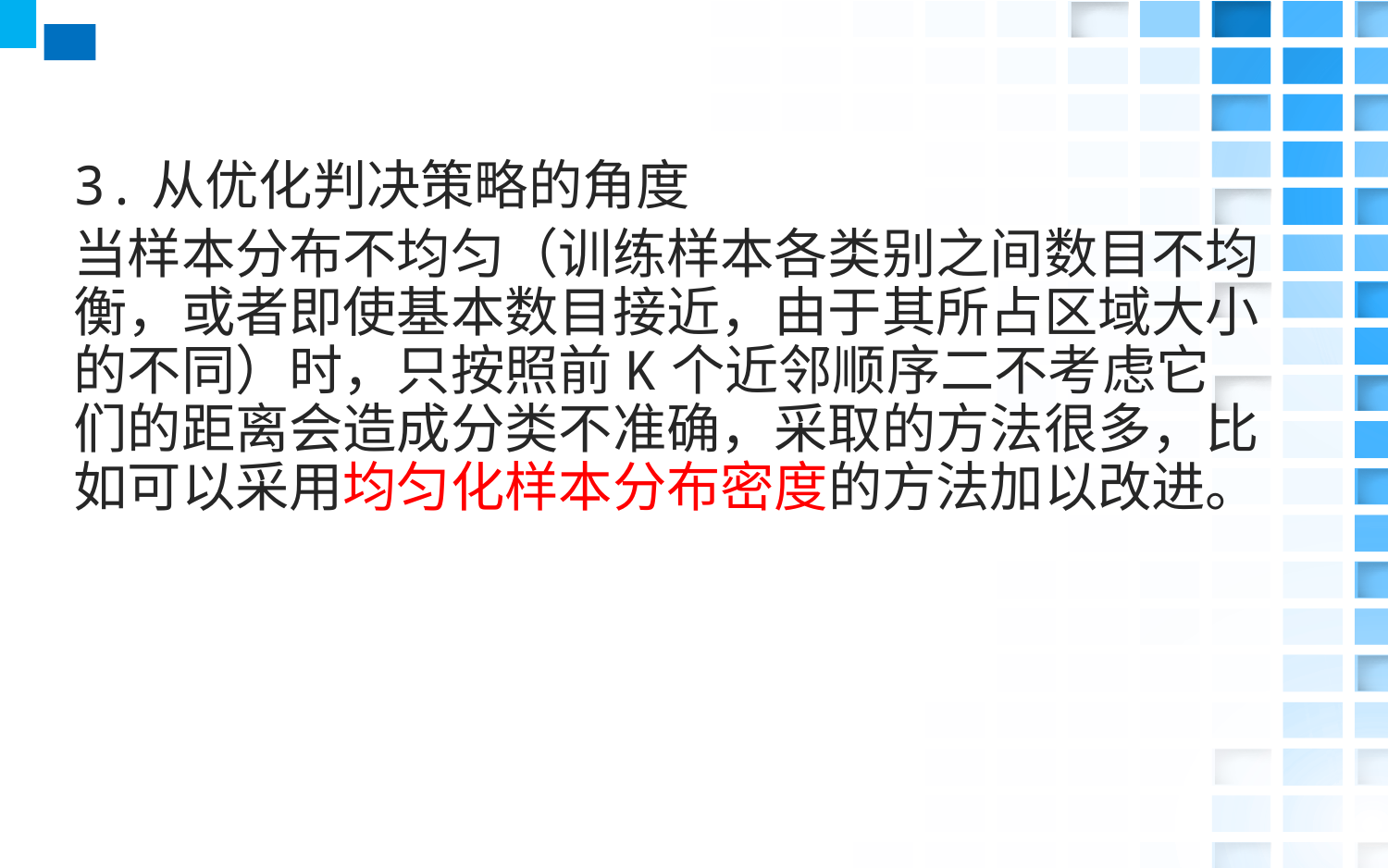

3.从优化判决策略的角度
当样本分布不均匀（训练样本各类别之间数目不均衡，或者即使基本数目接近，由于其所占区域大小的不同）时，只按照前K个近邻顺序二不考虑它们的距离会造成分类不准确，采取的方法很多，比如可以采用均匀化样本分布密度的方法加以改进。